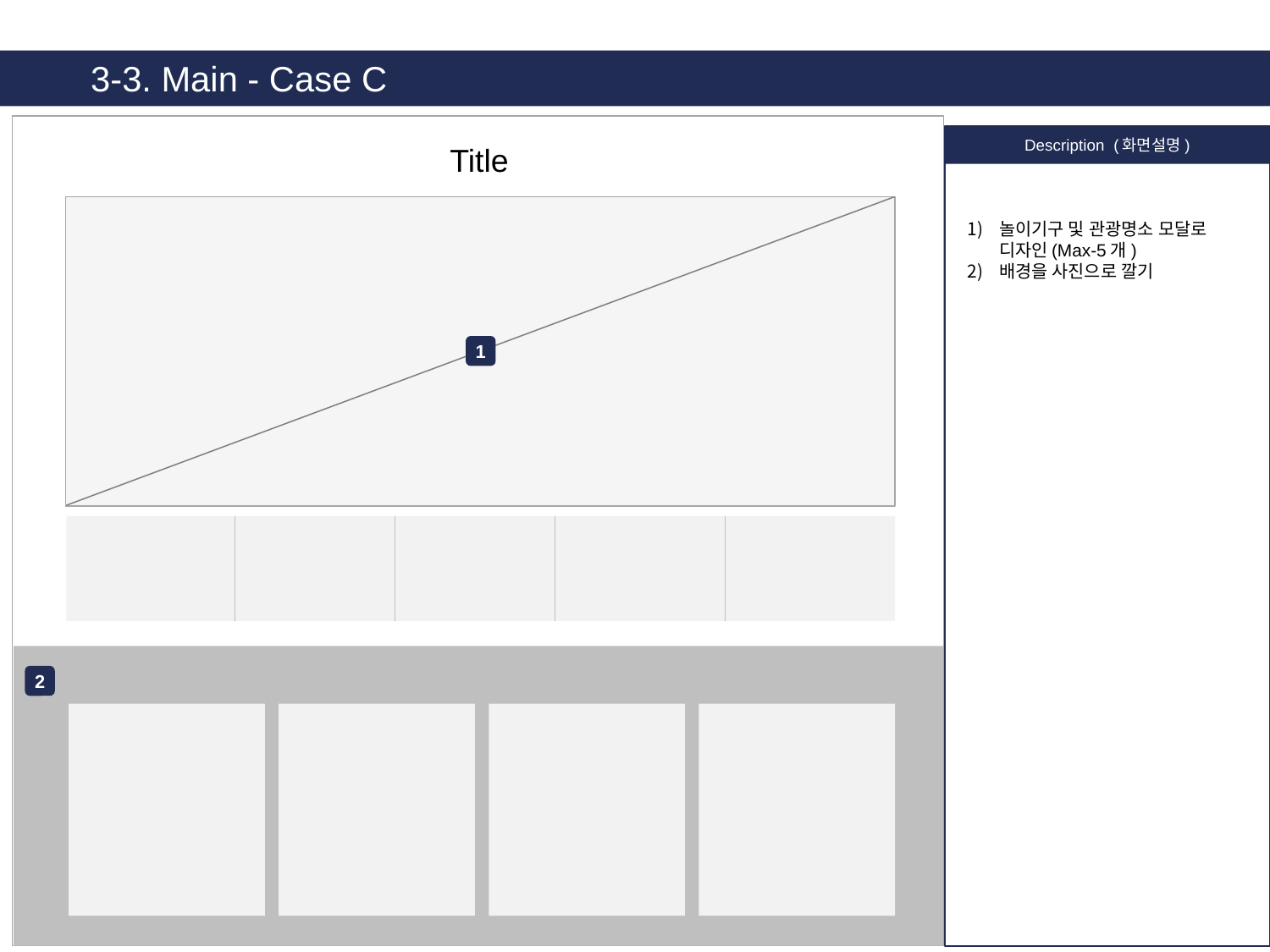

3-3. Main - Case C

Description  (화면설명)
Title

`
놀이기구 및 관광명소 모달로 디자인(Max-5개)
배경을 사진으로 깔기
1

2